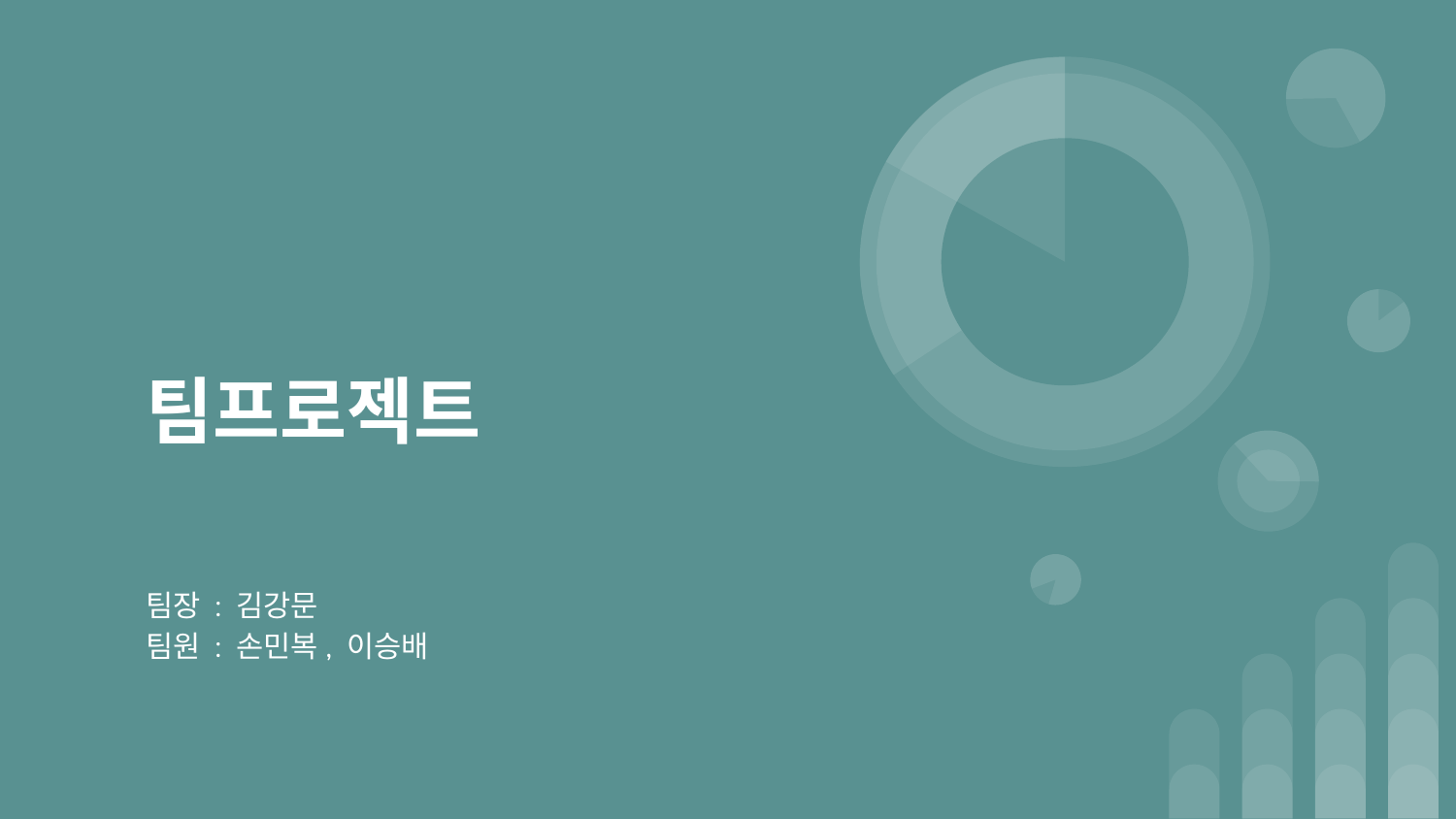

# 팀프로젝트
팀장 : 김강문
팀원 : 손민복, 이승배